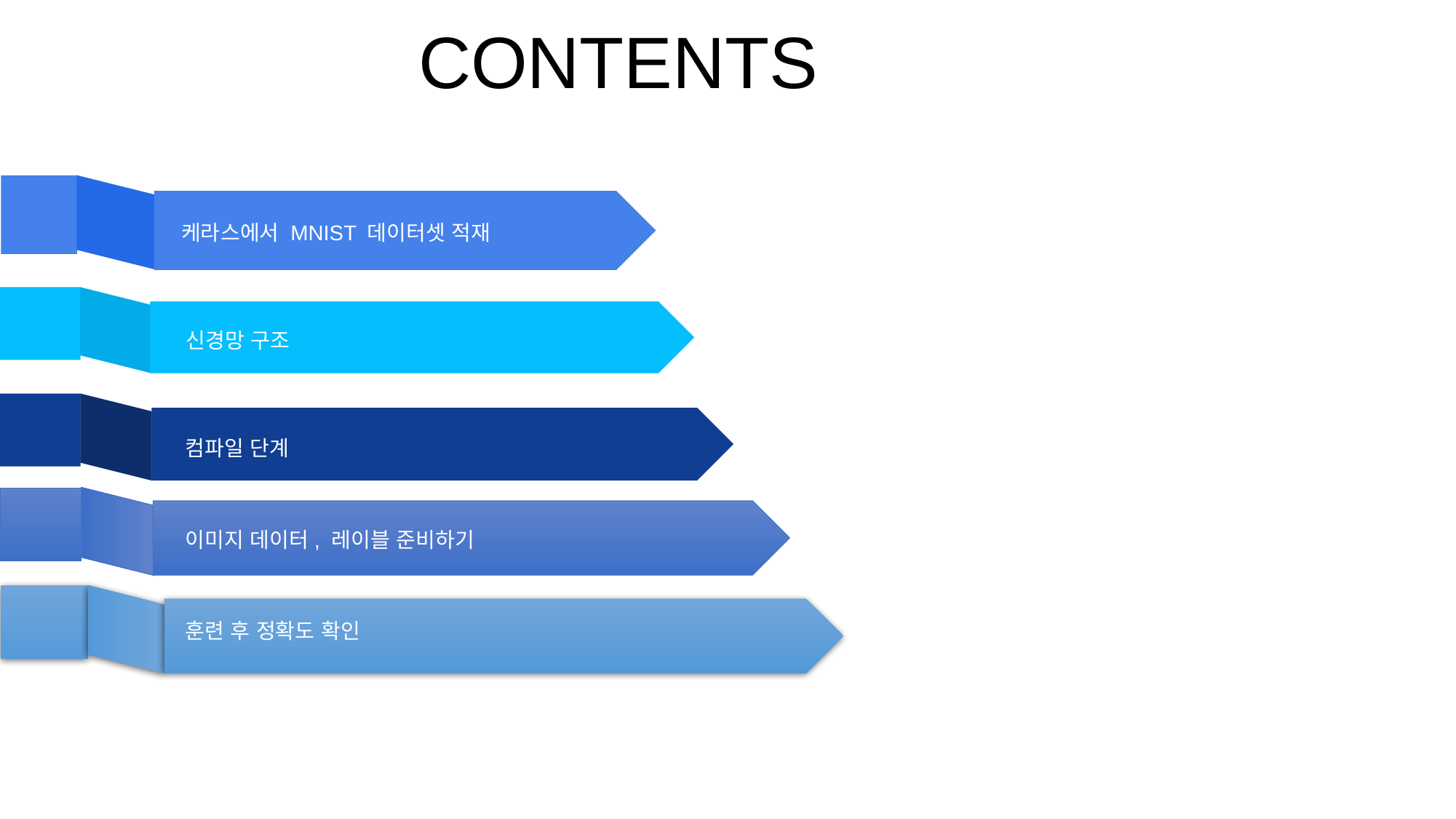

CONTENTS

케라스에서 MNIST 데이터셋 적재

신경망 구조

컴파일 단계

이미지 데이터, 레이블 준비하기

훈련 후 정확도 확인